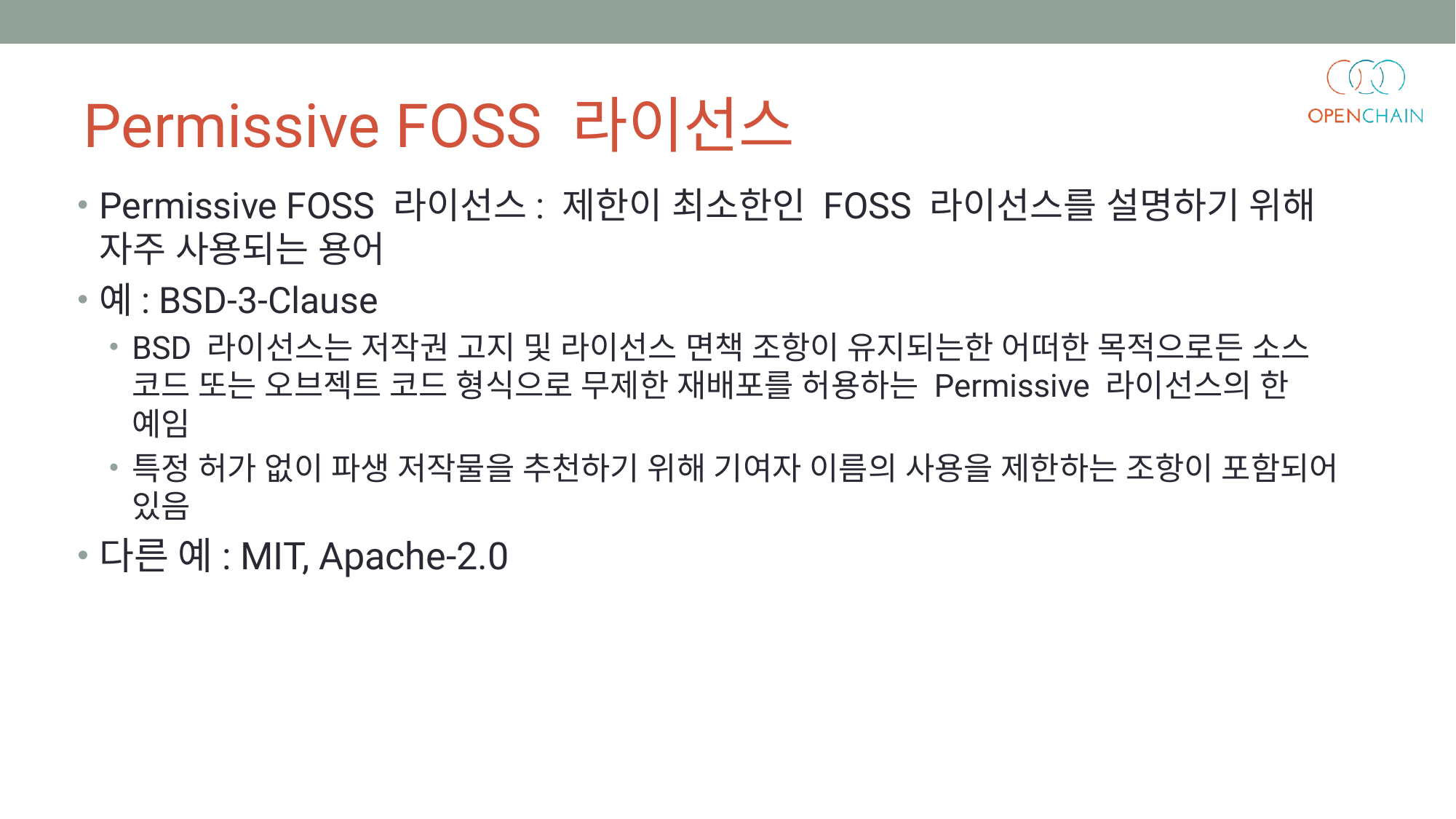

# Permissive FOSS 라이선스
Permissive FOSS 라이선스: 제한이 최소한인 FOSS 라이선스를 설명하기 위해 자주 사용되는 용어
예: BSD-3-Clause
BSD 라이선스는 저작권 고지 및 라이선스 면책 조항이 유지되는한 어떠한 목적으로든 소스 코드 또는 오브젝트 코드 형식으로 무제한 재배포를 허용하는 Permissive 라이선스의 한 예임
특정 허가 없이 파생 저작물을 추천하기 위해 기여자 이름의 사용을 제한하는 조항이 포함되어 있음
다른 예: MIT, Apache-2.0